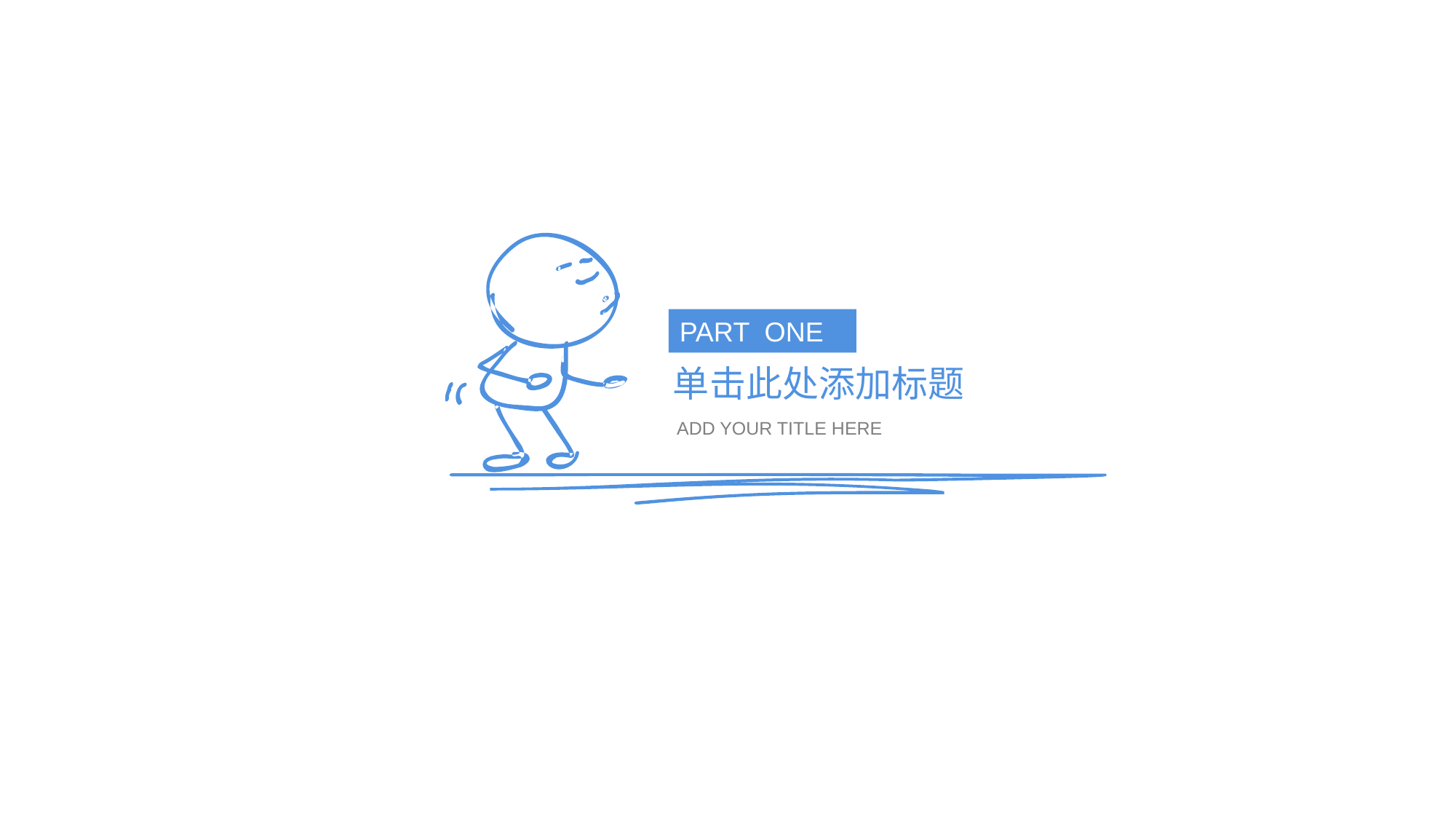

PART  ONE
单击此处添加标题
ADD YOUR TITLE HERE